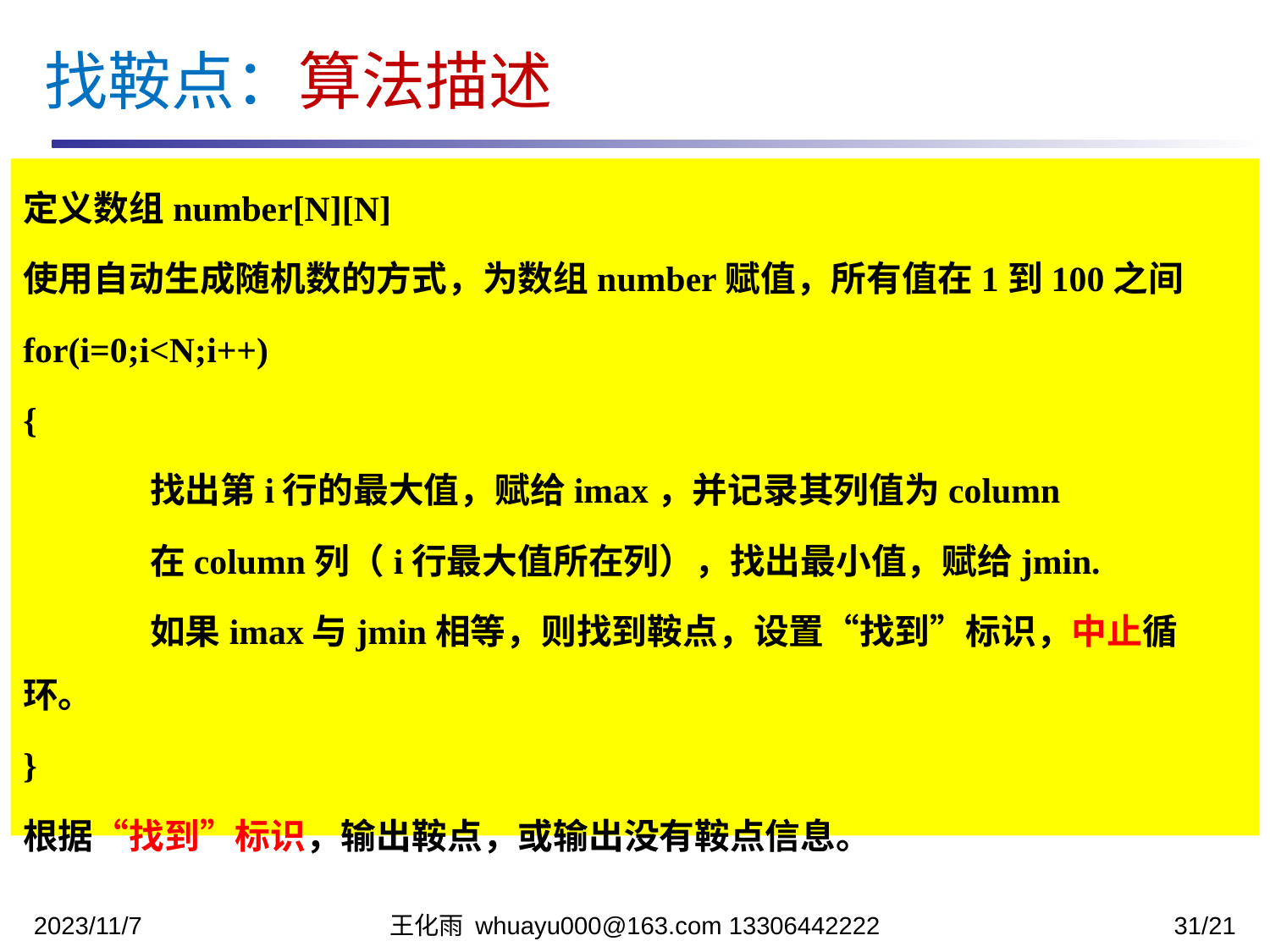

找鞍点：算法描述
定义数组number[N][N]
使用自动生成随机数的方式，为数组number赋值，所有值在1到100之间
for(i=0;i<N;i++)
{
	找出第i行的最大值，赋给imax，并记录其列值为column
	在column列（i行最大值所在列），找出最小值，赋给jmin.
	如果imax与jmin相等，则找到鞍点，设置“找到”标识，中止循环。
}
根据“找到”标识，输出鞍点，或输出没有鞍点信息。
2023/11/7
王化雨 whuayu000@163.com 13306442222
31/21